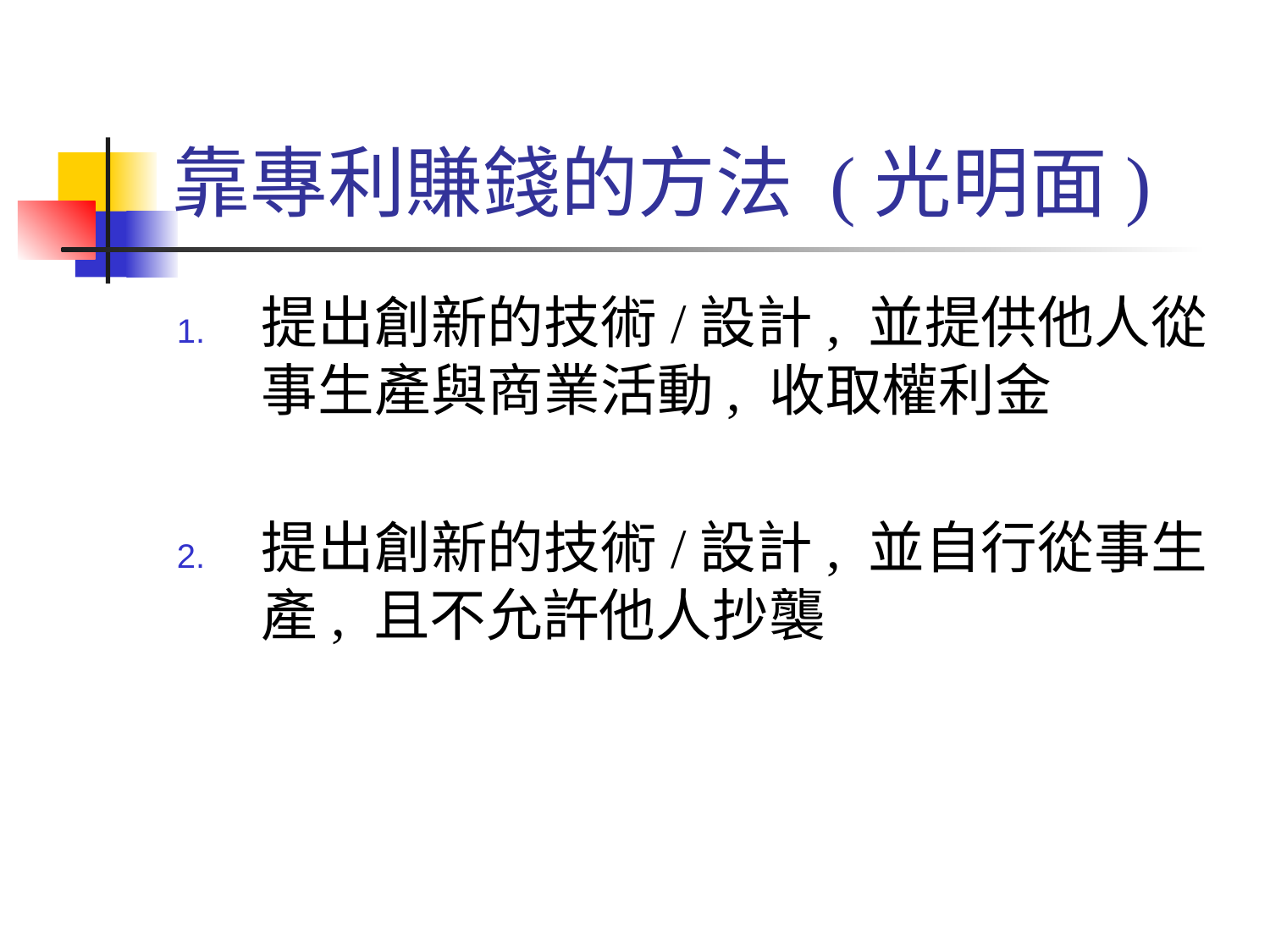

# 靠專利賺錢的方法 (光明面)
提出創新的技術/設計, 並提供他人從事生產與商業活動, 收取權利金

提出創新的技術/設計, 並自行從事生產, 且不允許他人抄襲